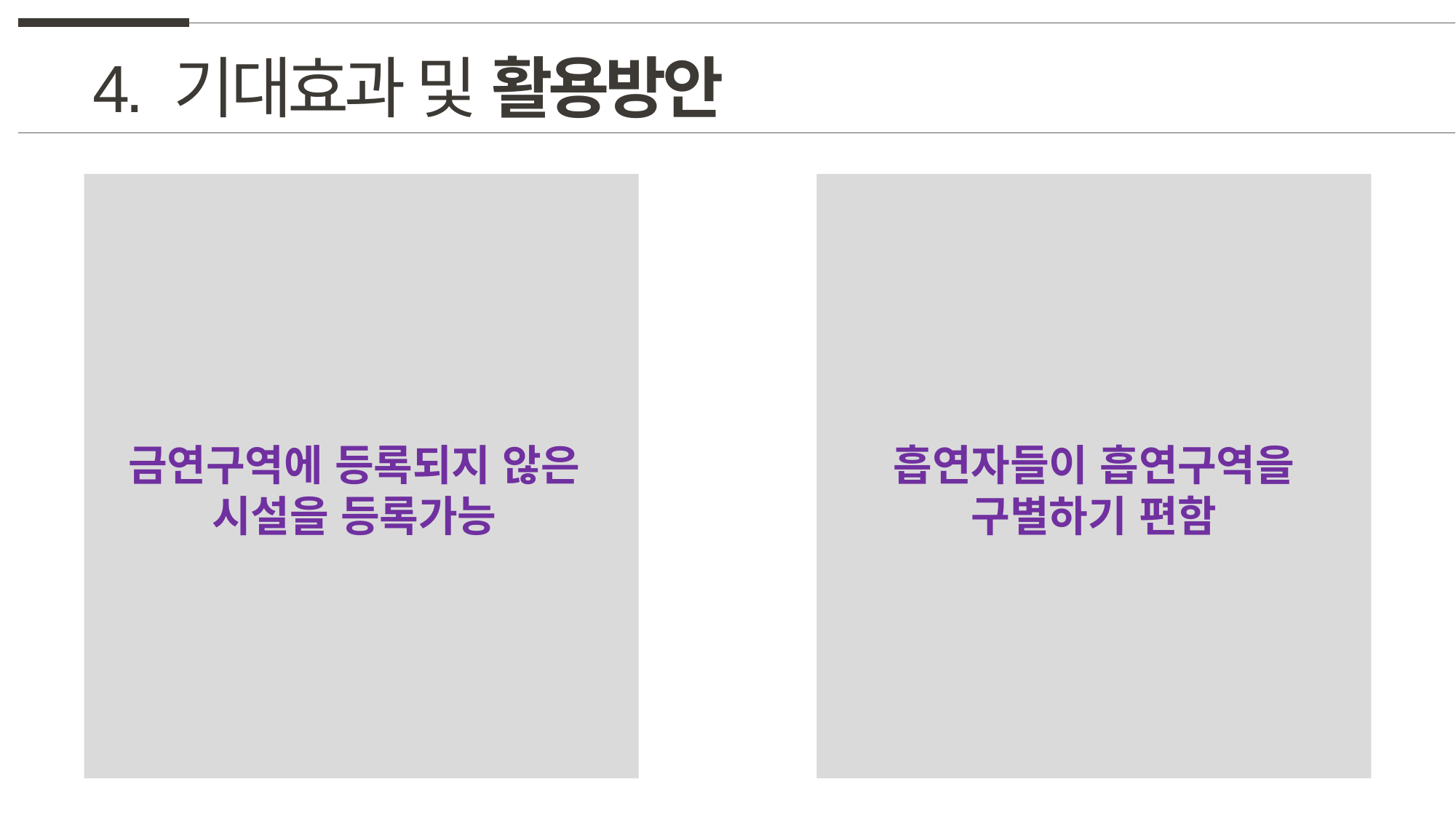

4. 기대효과 및 활용방안

금연구역에 등록되지 않은 시설을 등록가능
흡연자들이 흡연구역을 구별하기 편함